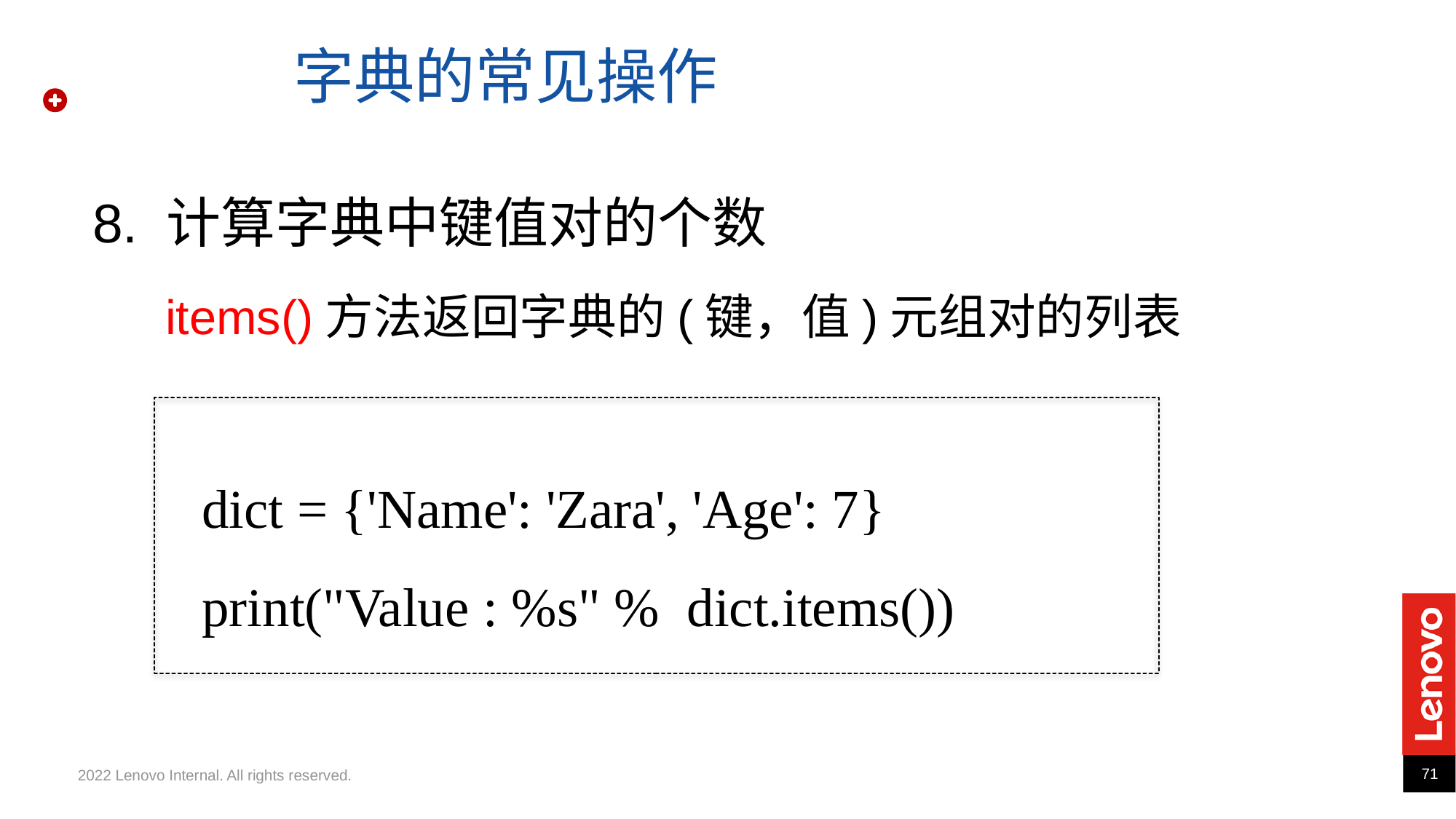

字典的常见操作
8. 计算字典中键值对的个数
items()方法返回字典的(键，值)元组对的列表

dict = {'Name': 'Zara', 'Age': 7}
print("Value : %s" %  dict.items())